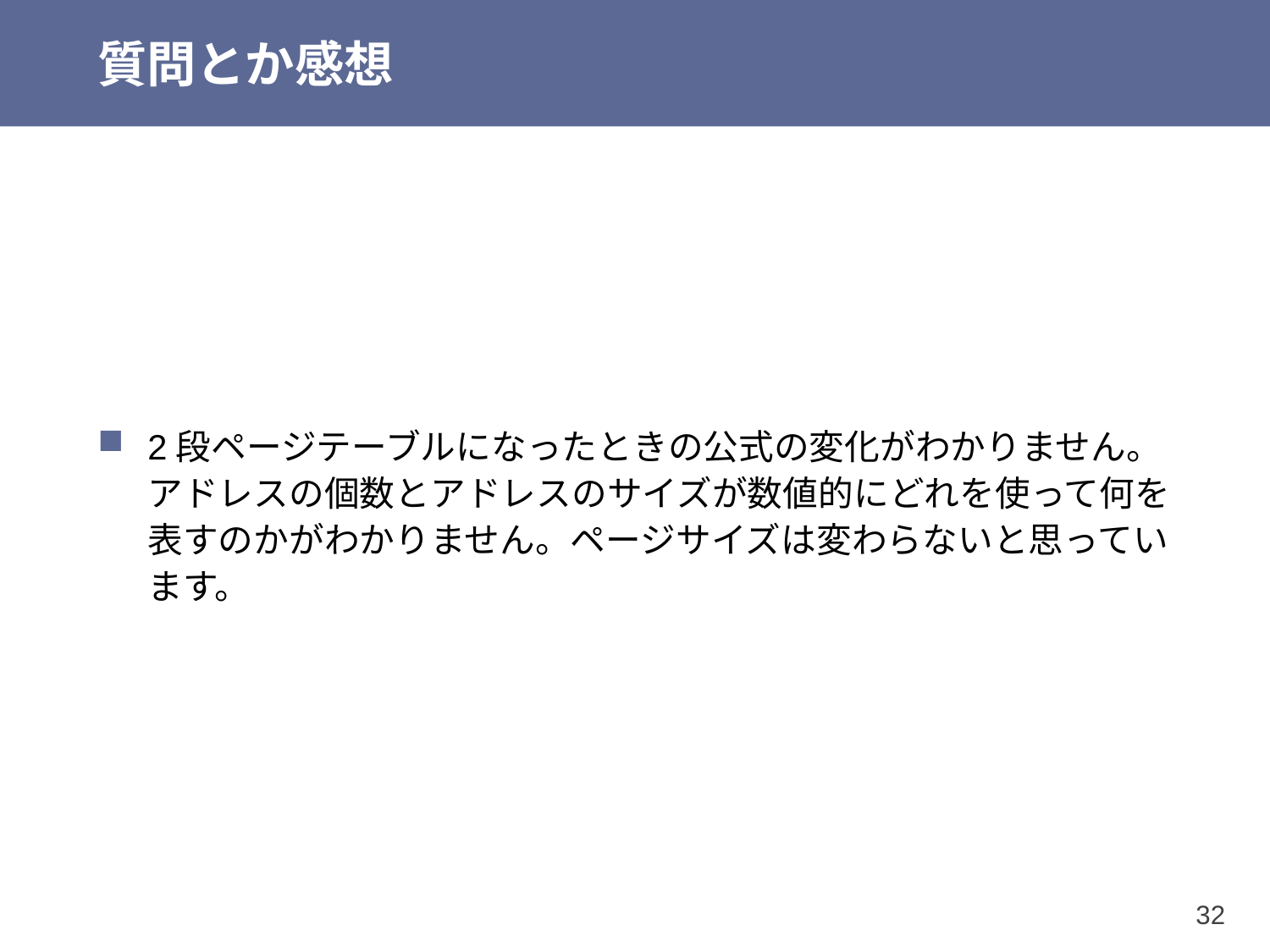

# 質問とか感想
2段ページテーブルになったときの公式の変化がわかりません。アドレスの個数とアドレスのサイズが数値的にどれを使って何を表すのかがわかりません。ページサイズは変わらないと思っています。